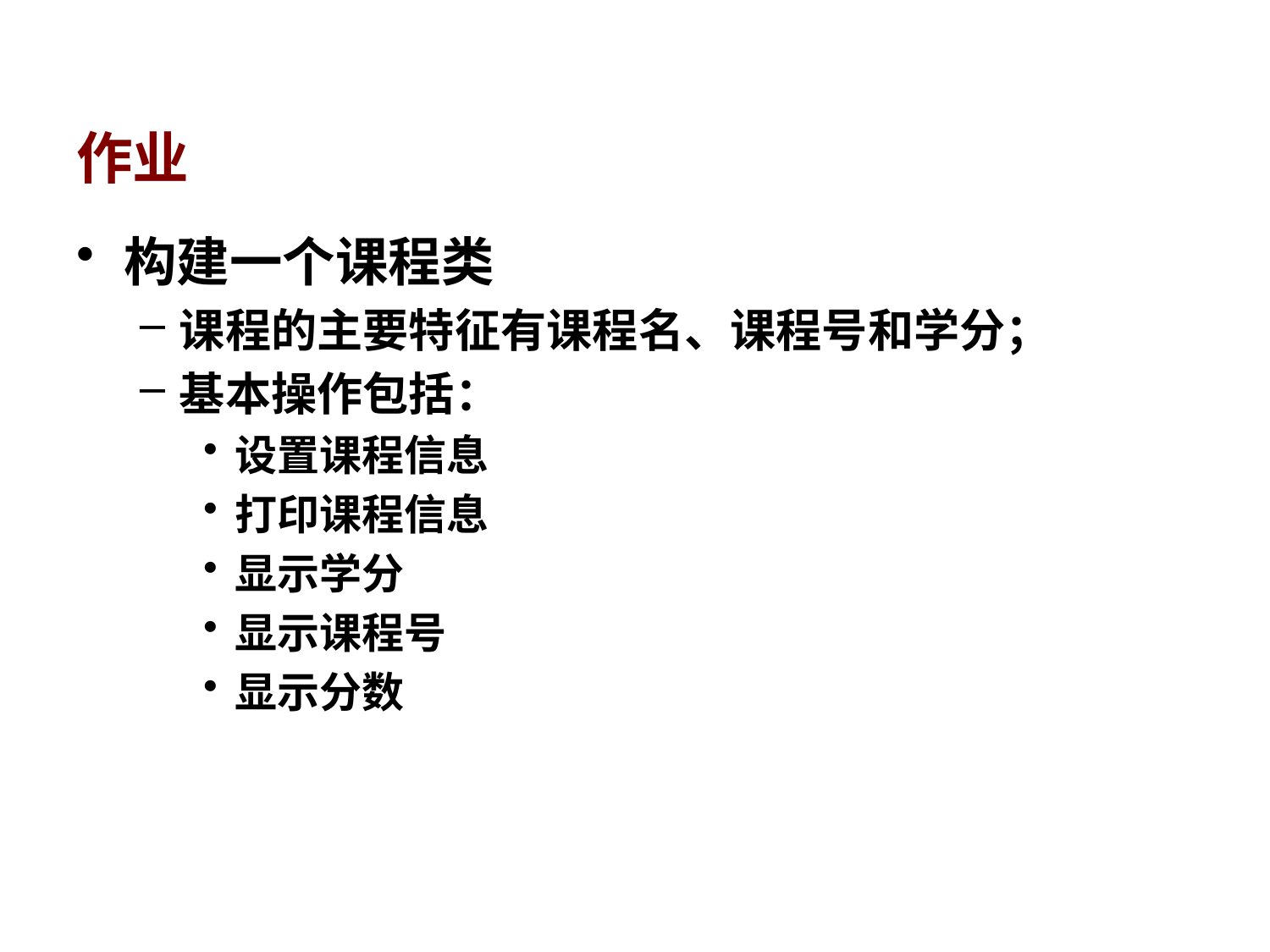

# 作业
构建一个课程类
课程的主要特征有课程名、课程号和学分；
基本操作包括：
设置课程信息
打印课程信息
显示学分
显示课程号
显示分数